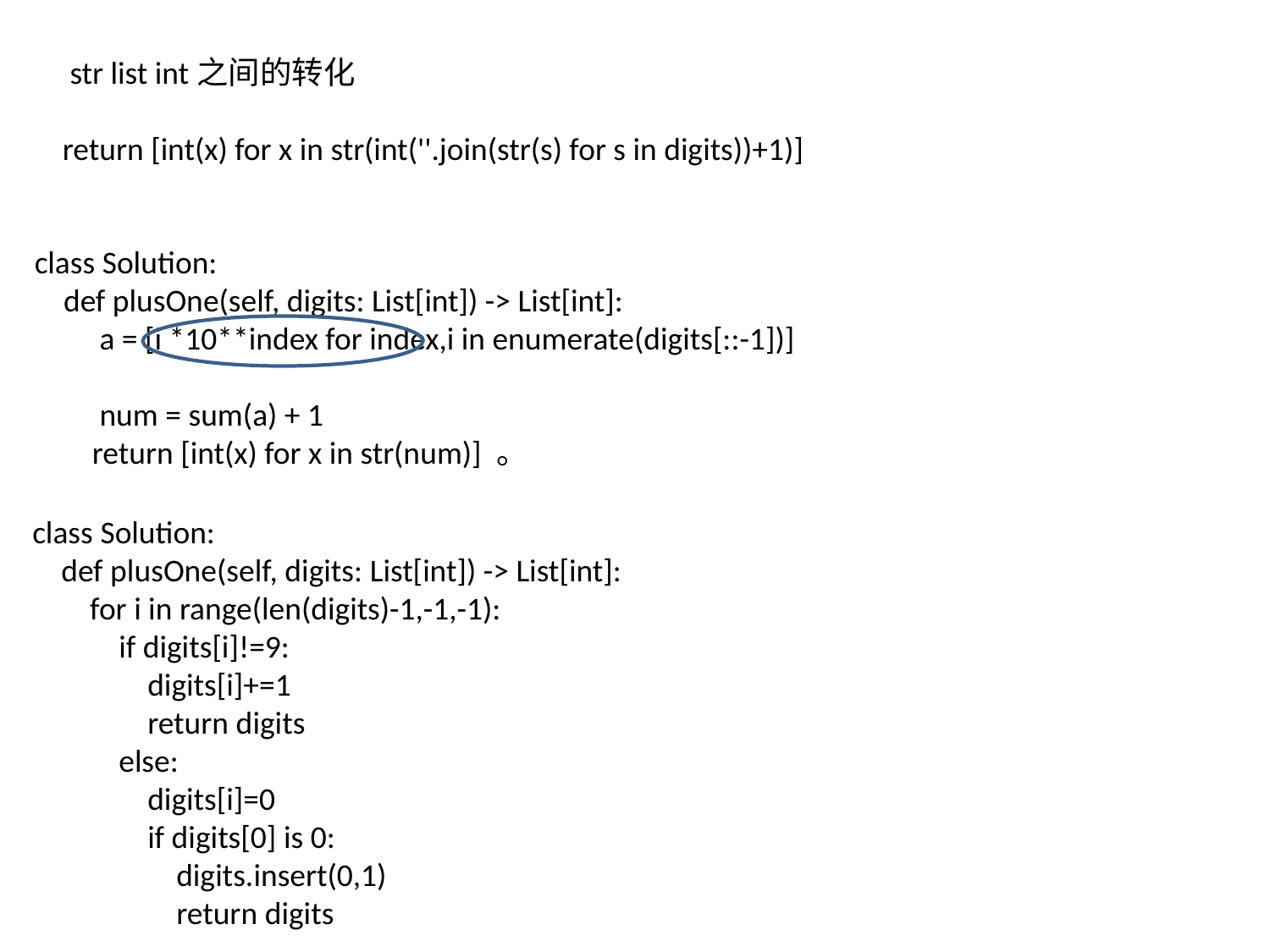

str list int之间的转化

return [int(x) for x in str(int(''.join(str(s) for s in digits))+1)]
class Solution:
    def plusOne(self, digits: List[int]) -> List[int]:
         a = [i *10**index for index,i in enumerate(digits[::-1])]
         num = sum(a) + 1
        return [int(x) for x in str(num)] 。

class Solution:
    def plusOne(self, digits: List[int]) -> List[int]:
        for i in range(len(digits)-1,-1,-1):
            if digits[i]!=9:
                digits[i]+=1
                return digits
            else:
                digits[i]=0
                if digits[0] is 0:
                    digits.insert(0,1)
                    return digits